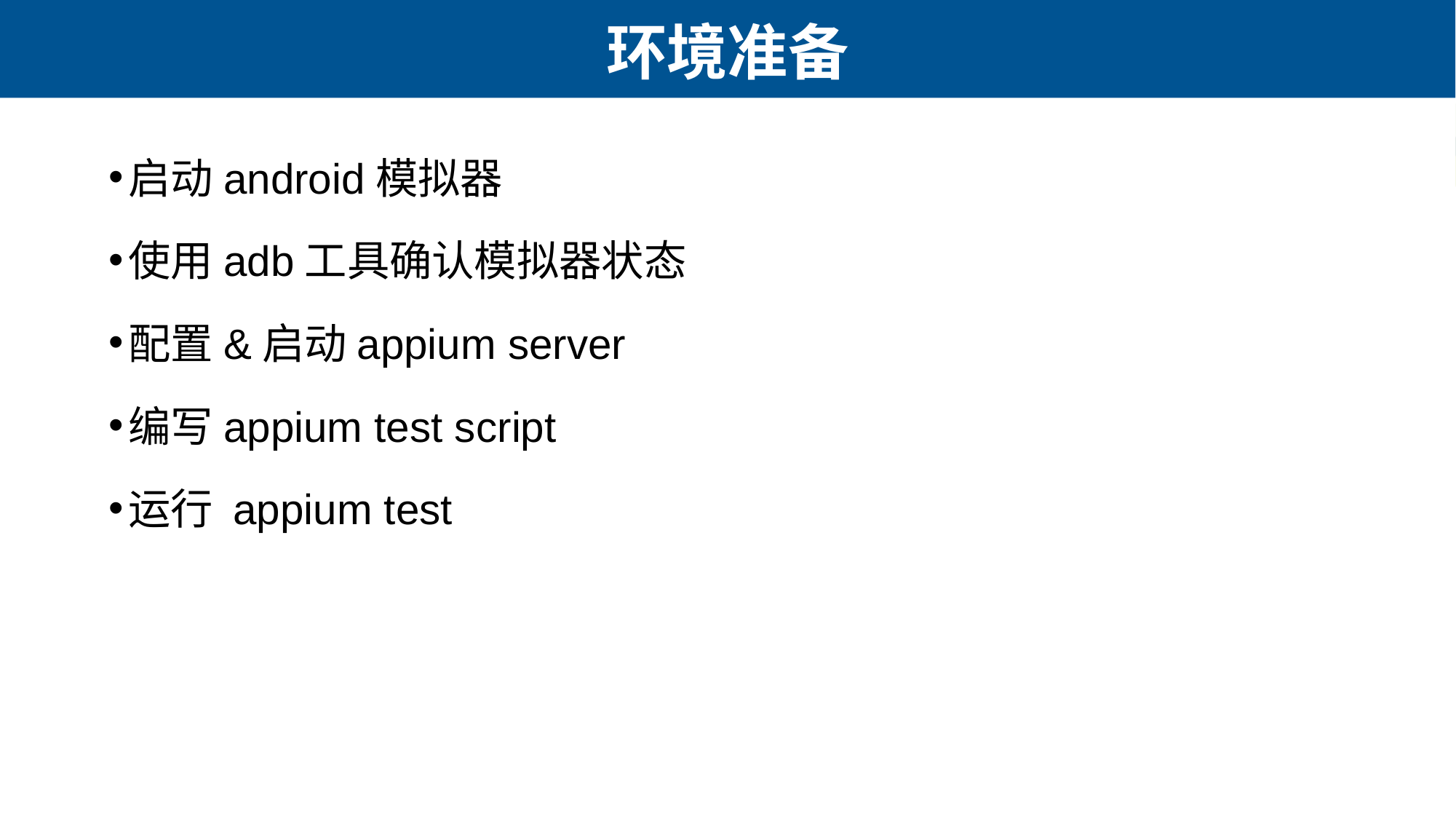

# 环境准备
启动android模拟器
使用adb工具确认模拟器状态
配置&启动appium server
编写appium test script
运行 appium test